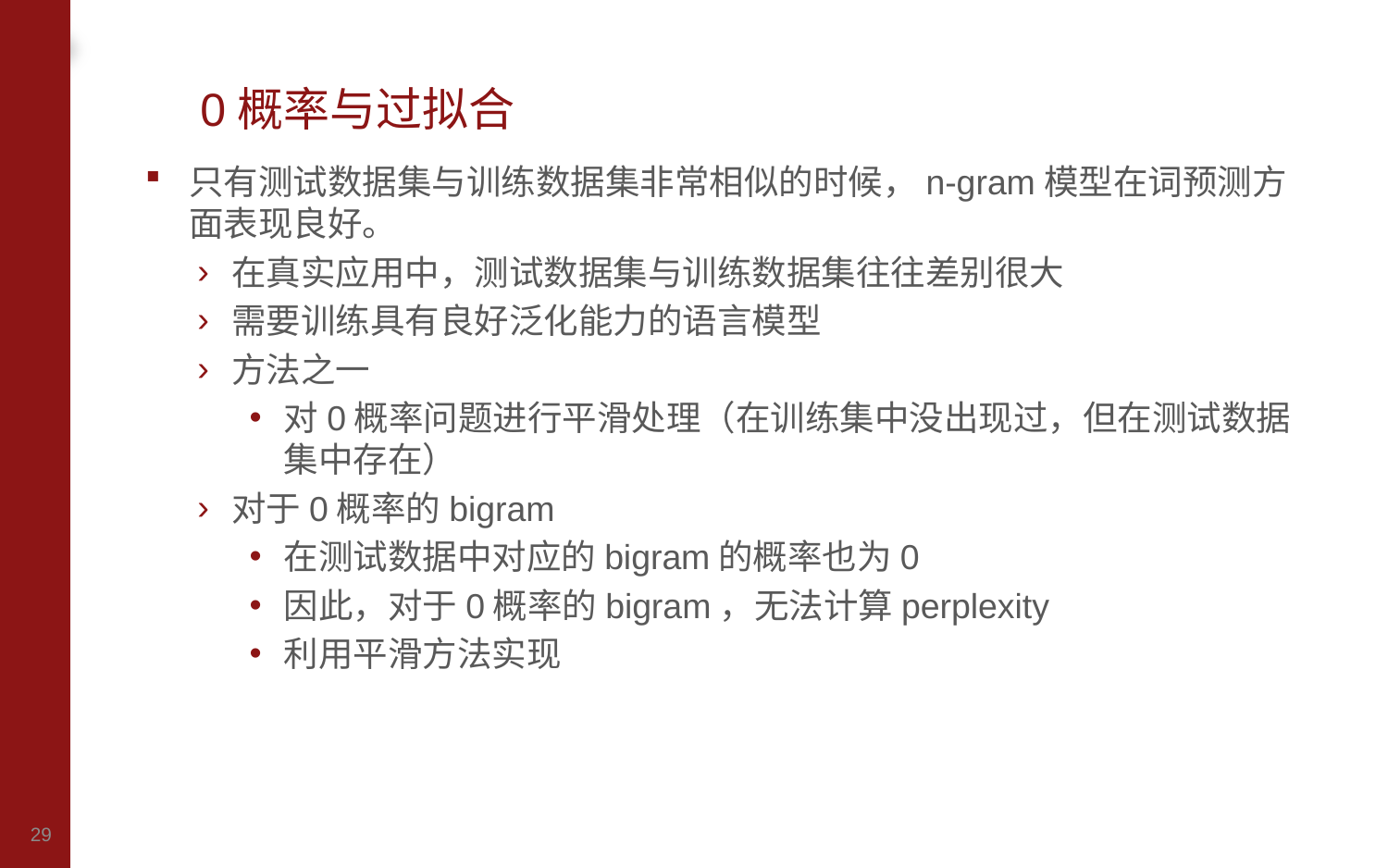

# 0概率与过拟合
只有测试数据集与训练数据集非常相似的时候，n-gram模型在词预测方面表现良好。
在真实应用中，测试数据集与训练数据集往往差别很大
需要训练具有良好泛化能力的语言模型
方法之一
对0概率问题进行平滑处理（在训练集中没出现过，但在测试数据集中存在）
对于0概率的bigram
在测试数据中对应的bigram的概率也为0
因此，对于0概率的bigram，无法计算perplexity
利用平滑方法实现

29